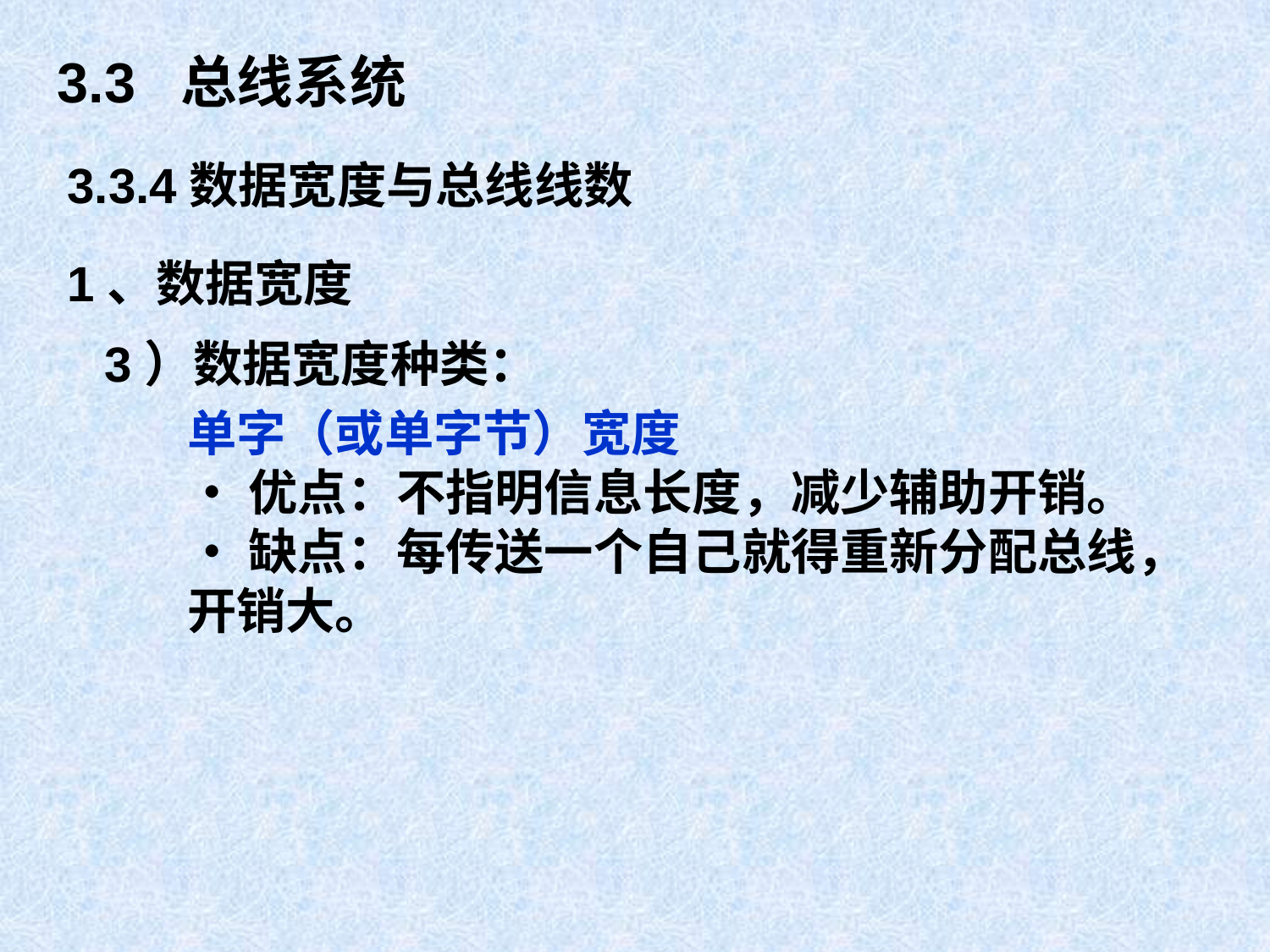

3.3  总线系统
3.3.4数据宽度与总线线数

1、数据宽度
3）数据宽度种类：
单字（或单字节）宽度
•优点：不指明信息长度，减少辅助开销。
•缺点：每传送一个自己就得重新分配总线，开销大。